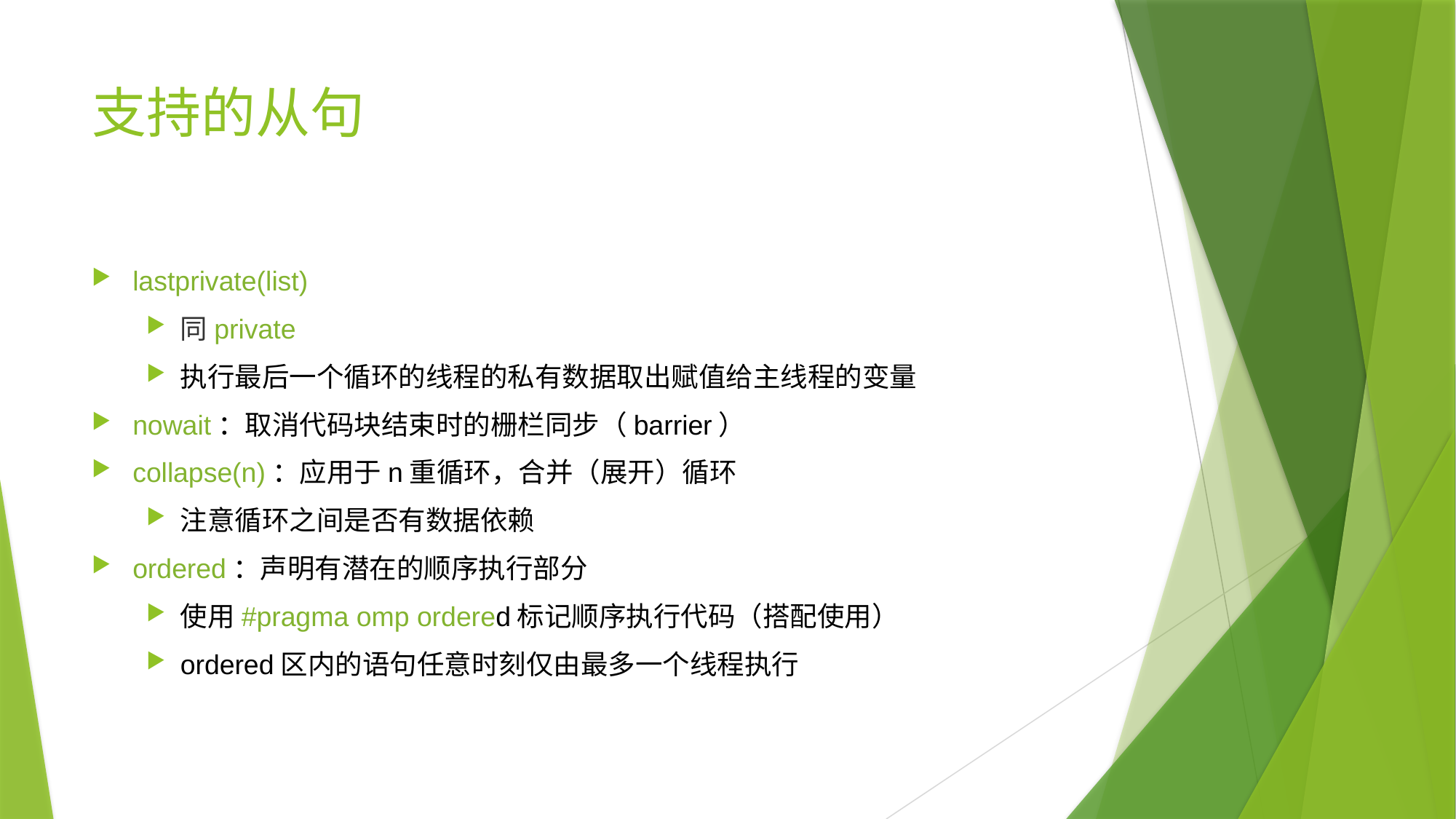

# 支持的从句
lastprivate(list)
同private
执行最后一个循环的线程的私有数据取出赋值给主线程的变量
nowait：取消代码块结束时的栅栏同步（barrier）
collapse(n)：应用于n重循环，合并（展开）循环
注意循环之间是否有数据依赖
ordered：声明有潜在的顺序执行部分
使用#pragma omp ordered标记顺序执行代码（搭配使用）
ordered区内的语句任意时刻仅由最多一个线程执行